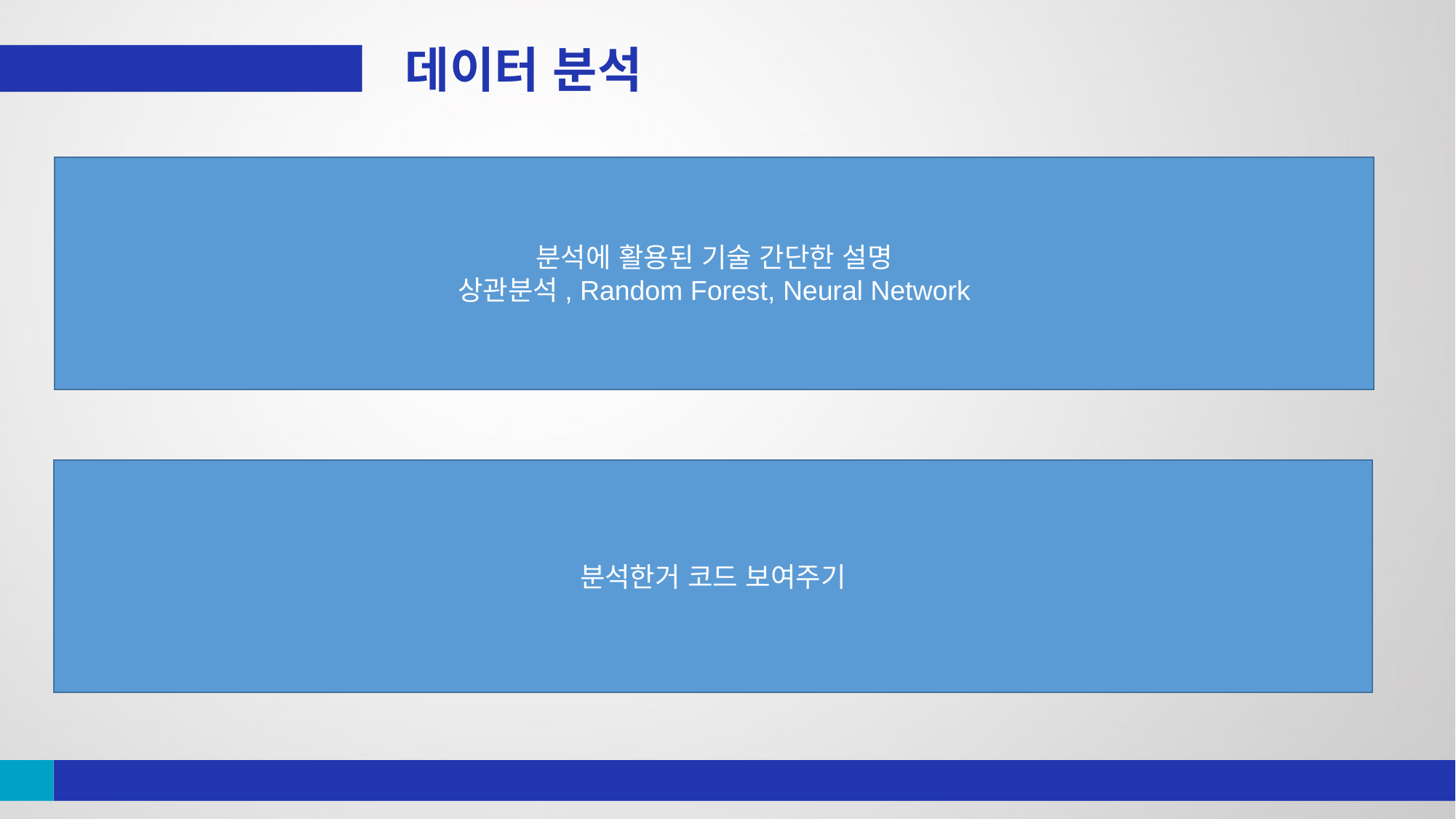

데이터 분석
SYSTEM
BIGDATA
청년인재

분석에 활용된 기술 간단한 설명
상관분석, Random Forest, Neural Network
분석한거 코드 보여주기
Team Name

빅데이터 청년인재 일자리 연계사업